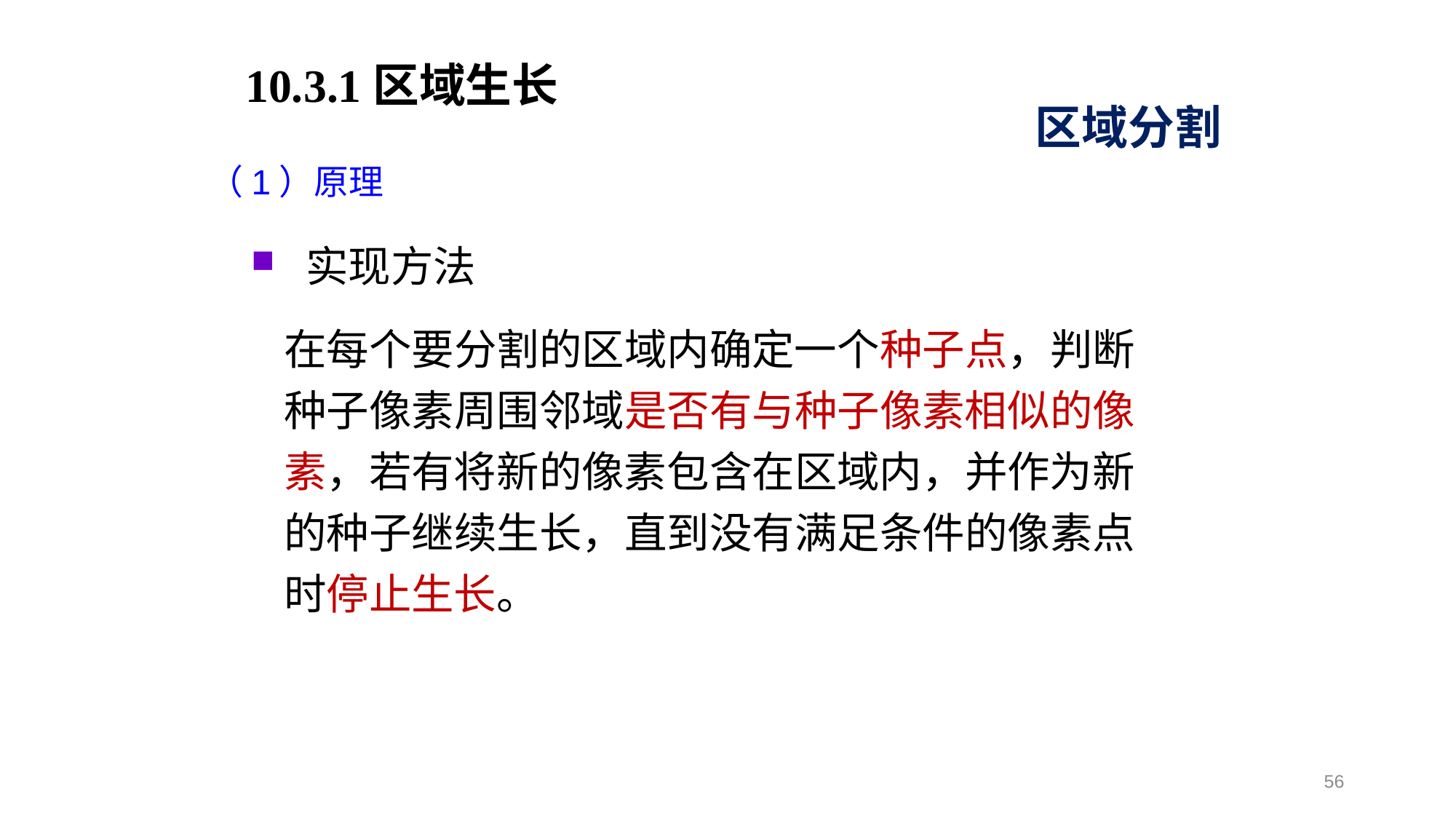

10.3.1区域生长
区域分割
（1）原理
实现方法
在每个要分割的区域内确定一个种子点，判断种子像素周围邻域是否有与种子像素相似的像素，若有将新的像素包含在区域内，并作为新的种子继续生长，直到没有满足条件的像素点时停止生长。
56